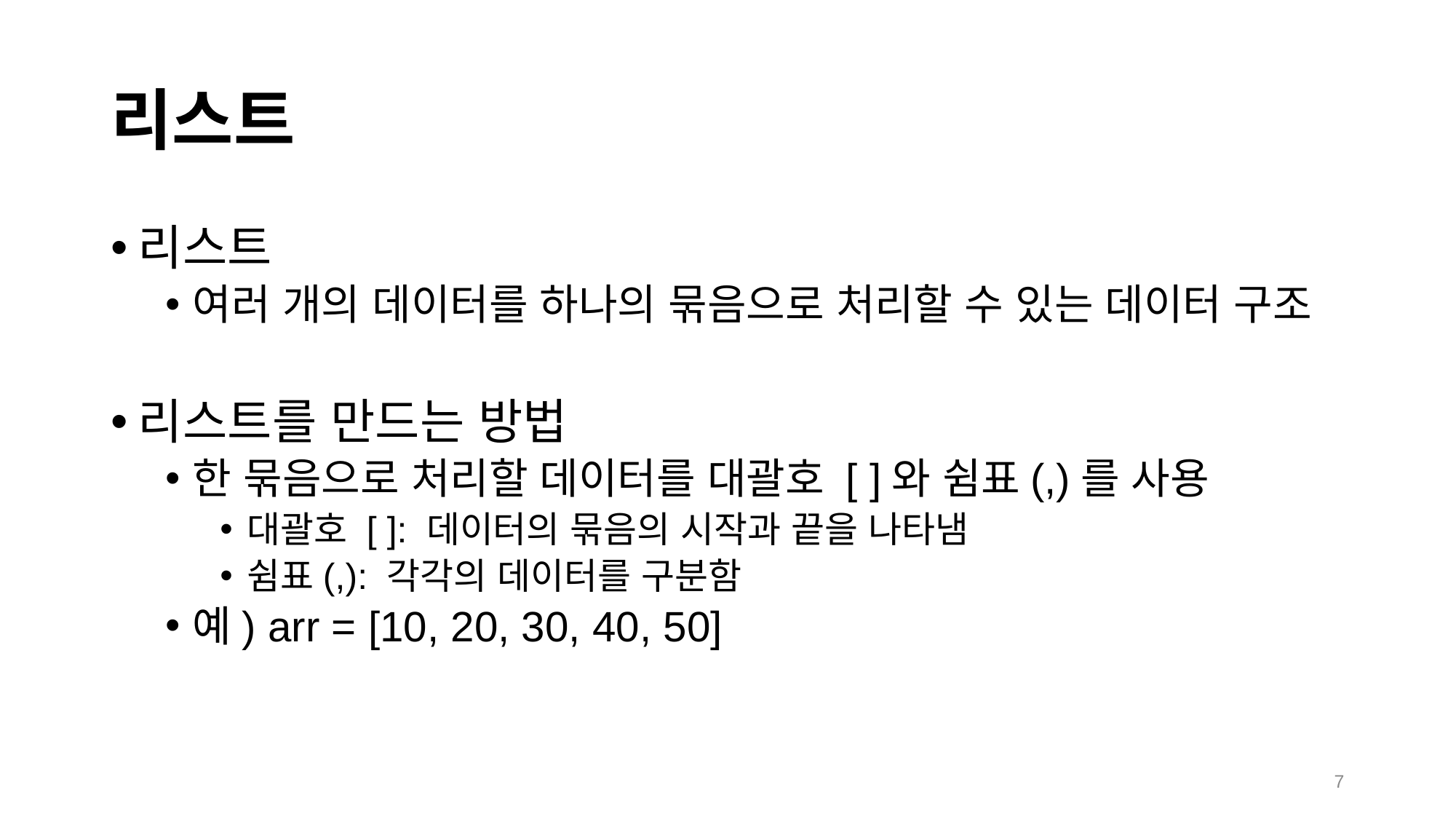

# 리스트
리스트
여러 개의 데이터를 하나의 묶음으로 처리할 수 있는 데이터 구조

리스트를 만드는 방법
한 묶음으로 처리할 데이터를 대괄호 [ ]와 쉼표(,)를 사용
대괄호 [ ]: 데이터의 묶음의 시작과 끝을 나타냄
쉼표(,): 각각의 데이터를 구분함
예) arr = [10, 20, 30, 40, 50]
7